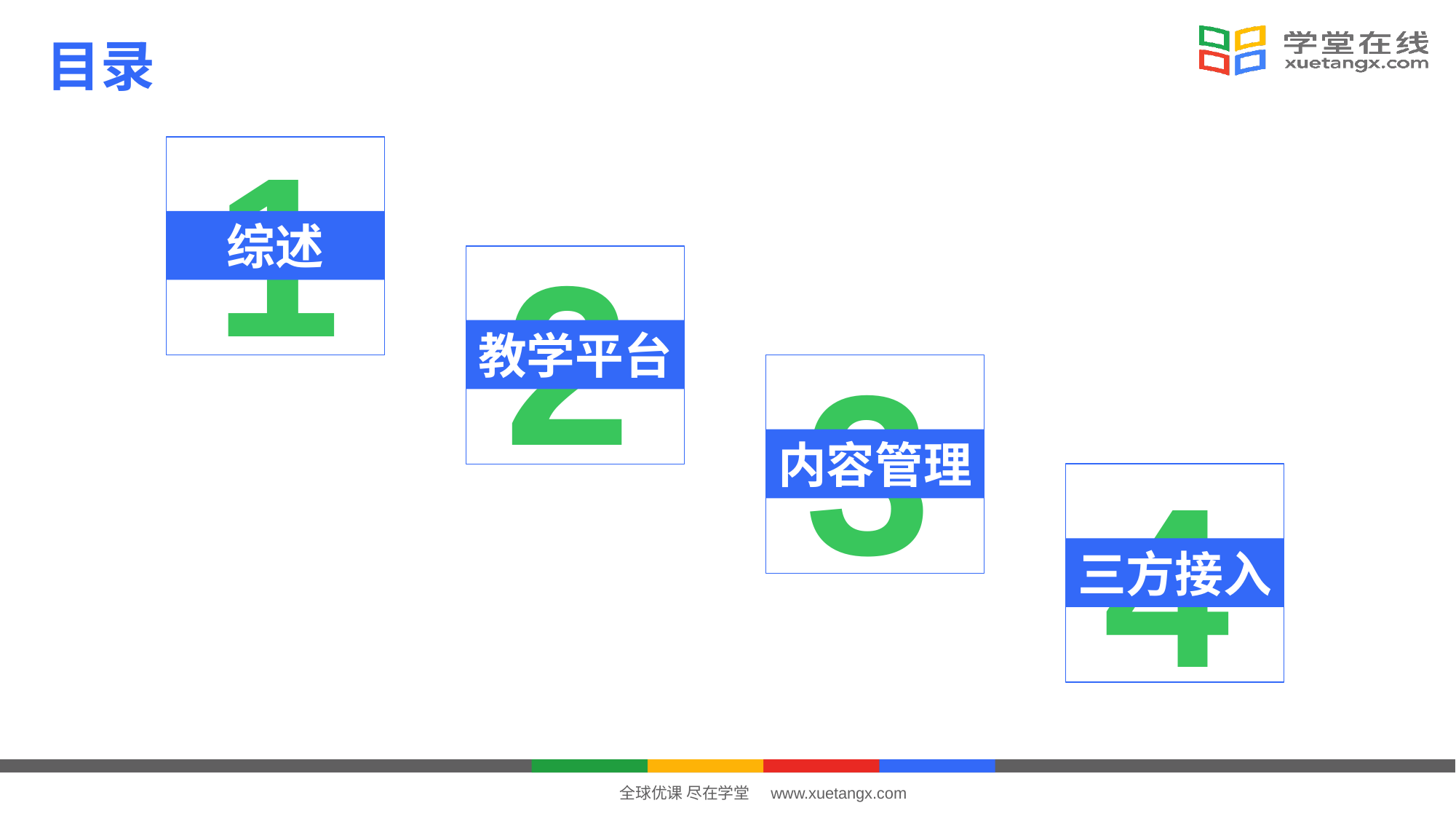

目录
1

综述
2

教学平台
3

内容管理
4

三方接入